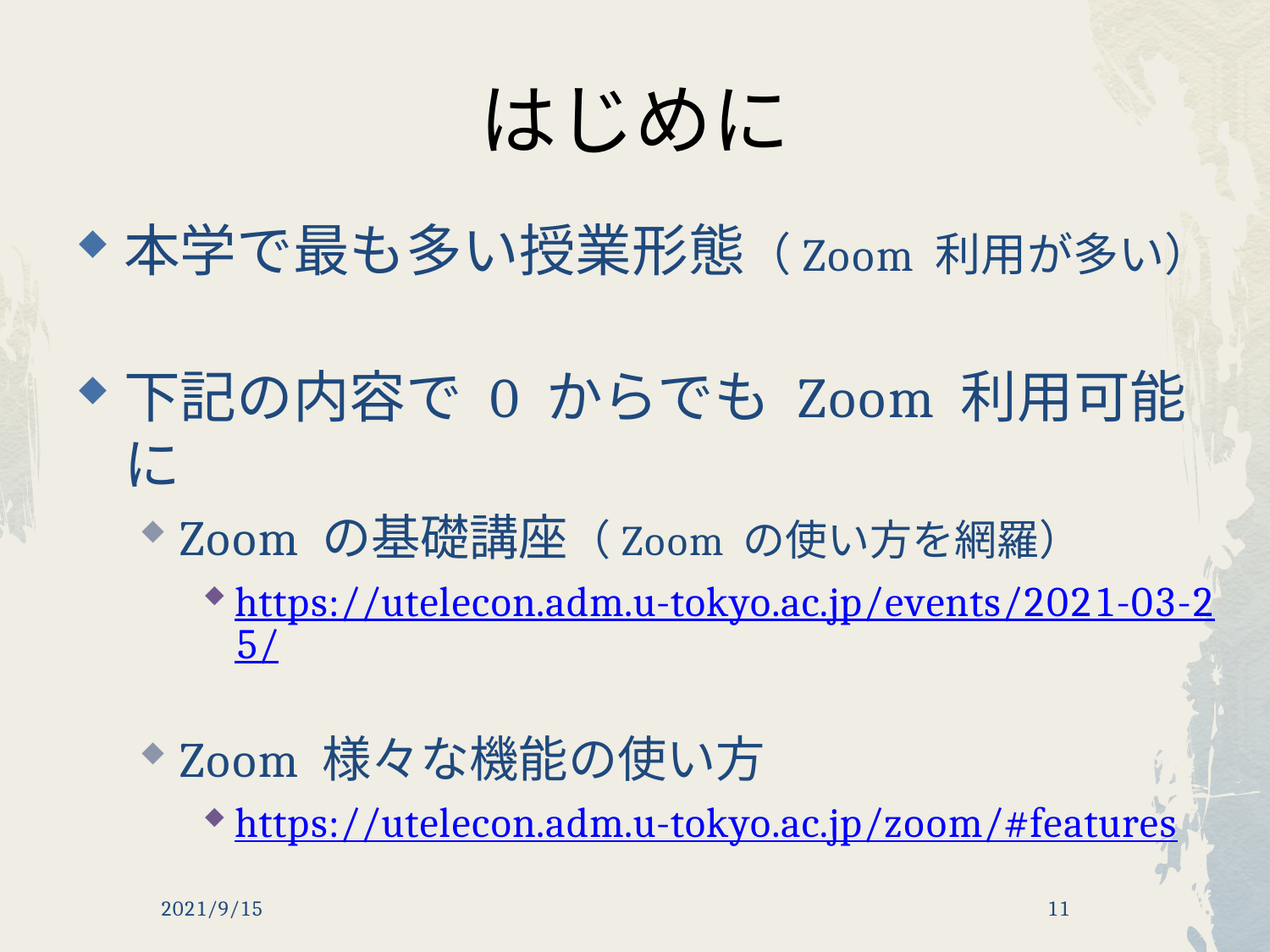

# はじめに
本学で最も多い授業形態（Zoom 利用が多い）

下記の内容で 0 からでも Zoom 利用可能に
Zoom の基礎講座（Zoom の使い方を網羅）
https://utelecon.adm.u-tokyo.ac.jp/events/2021-03-25/
Zoom 様々な機能の使い方
https://utelecon.adm.u-tokyo.ac.jp/zoom/#features

2021/9/15
11